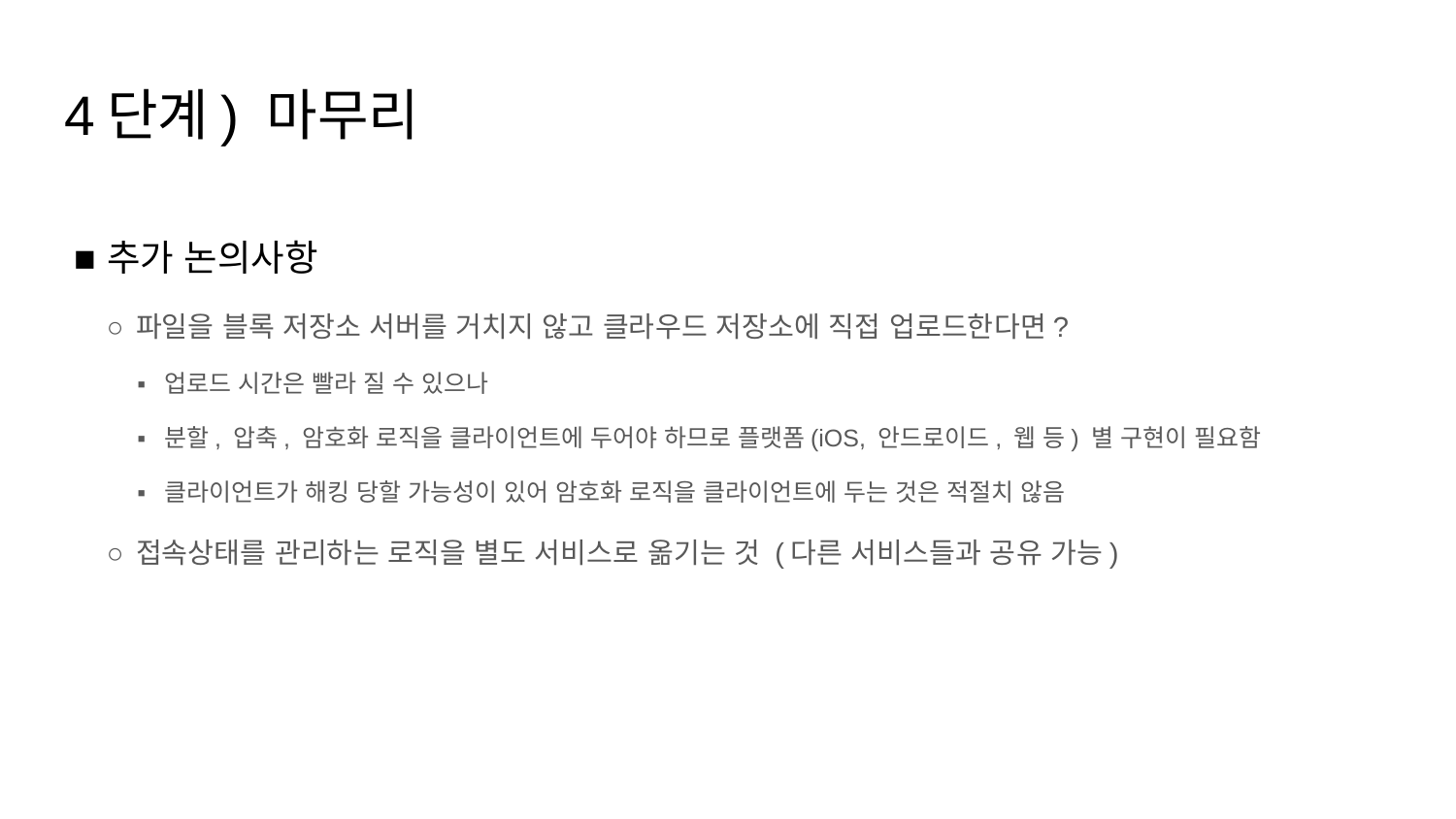

# 4단계) 마무리
추가 논의사항
파일을 블록 저장소 서버를 거치지 않고 클라우드 저장소에 직접 업로드한다면?
업로드 시간은 빨라 질 수 있으나
분할, 압축, 암호화 로직을 클라이언트에 두어야 하므로 플랫폼(iOS, 안드로이드, 웹 등) 별 구현이 필요함
클라이언트가 해킹 당할 가능성이 있어 암호화 로직을 클라이언트에 두는 것은 적절치 않음
접속상태를 관리하는 로직을 별도 서비스로 옮기는 것 (다른 서비스들과 공유 가능)